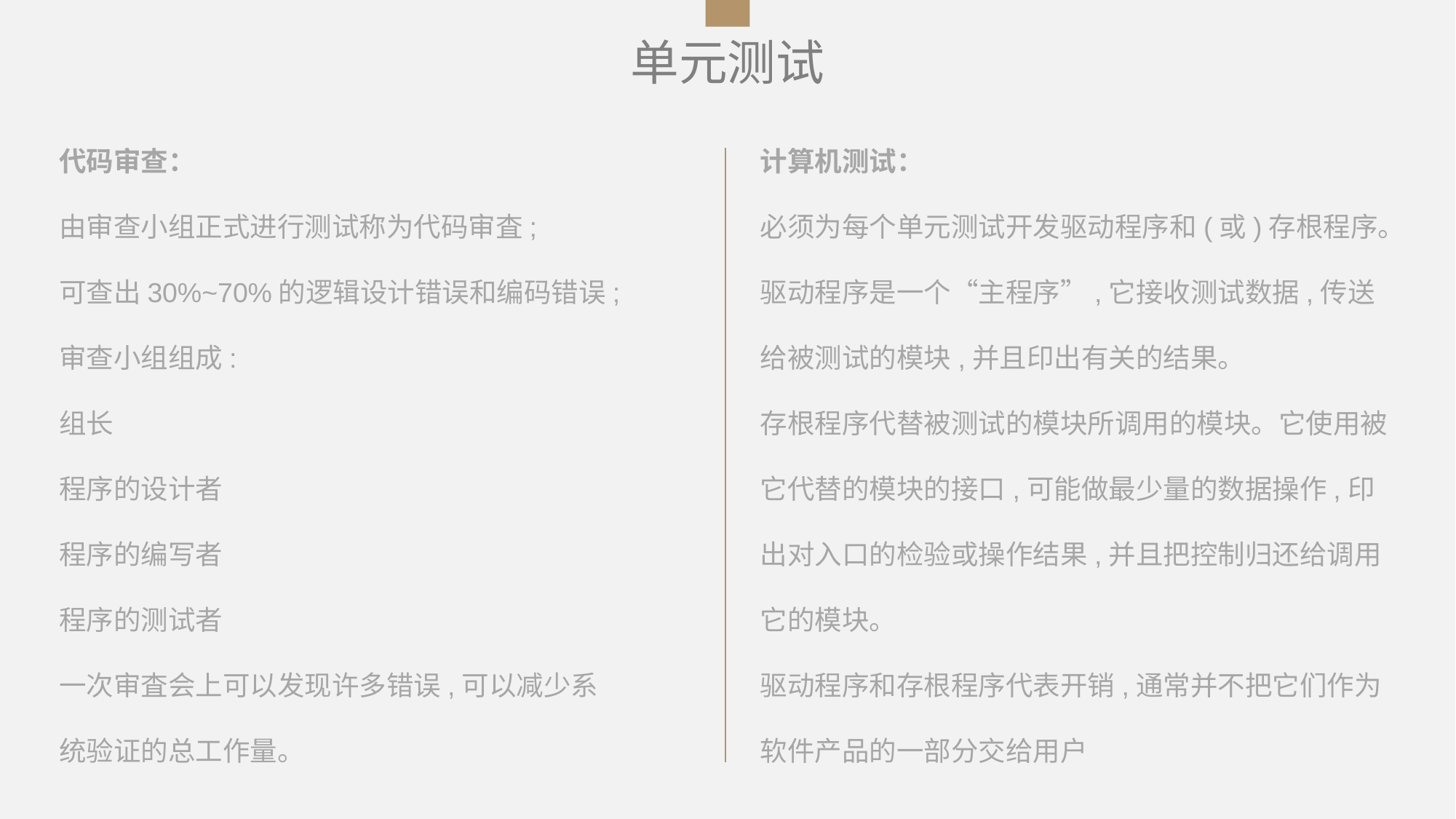

单元测试
代码审查：
由审查小组正式进行测试称为代码审査;
可查出30%~70%的逻辑设计错误和编码错误;
审查小组组成:
组长
程序的设计者
程序的编写者
程序的测试者
一次审査会上可以发现许多错误,可以减少系统验证的总工作量。
计算机测试：
必须为每个单元测试开发驱动程序和(或)存根程序。
驱动程序是一个“主程序”,它接收测试数据,传送给被测试的模块,并且印出有关的结果。
存根程序代替被测试的模块所调用的模块。它使用被它代替的模块的接口,可能做最少量的数据操作,印出对入口的检验或操作结果,并且把控制归还给调用它的模块。
驱动程序和存根程序代表开销,通常并不把它们作为软件产品的一部分交给用户